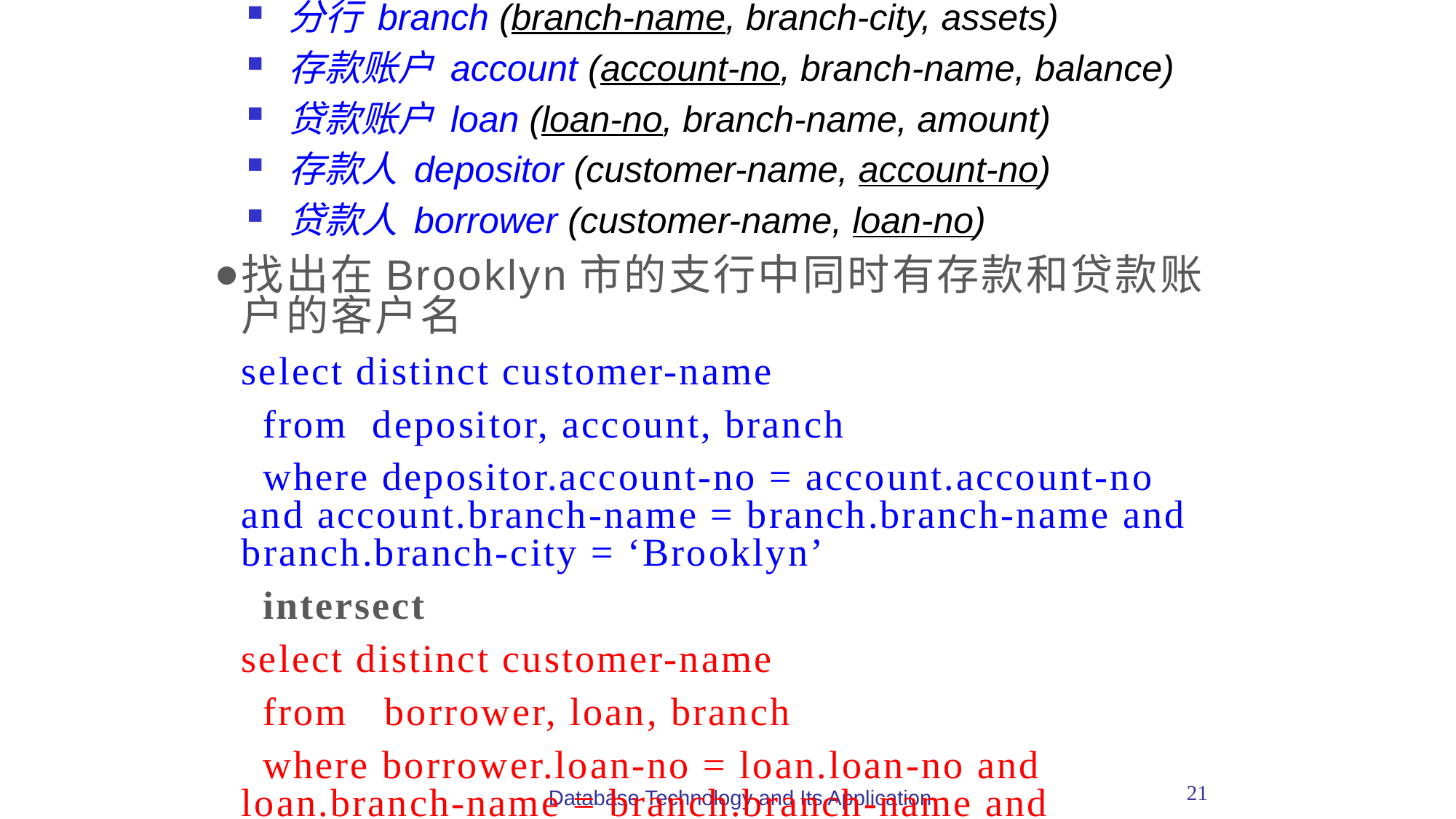

分行 branch (branch-name, branch-city, assets)
存款账户 account (account-no, branch-name, balance)
贷款账户 loan (loan-no, branch-name, amount)
存款人 depositor (customer-name, account-no)
贷款人 borrower (customer-name, loan-no)
找出在Brooklyn市的支行中同时有存款和贷款账户的客户名
	select distinct customer-name
    from  depositor, account, branch
    where depositor.account-no = account.account-no  and account.branch-name = branch.branch-name and branch.branch-city = ‘Brooklyn’
    intersect
	select distinct customer-name
    from   borrower, loan, branch
    where borrower.loan-no = loan.loan-no and
loan.branch-name = branch.branch-name and
branch.branch-city = ‘Brooklyn’

21
Database Technology and Its Application